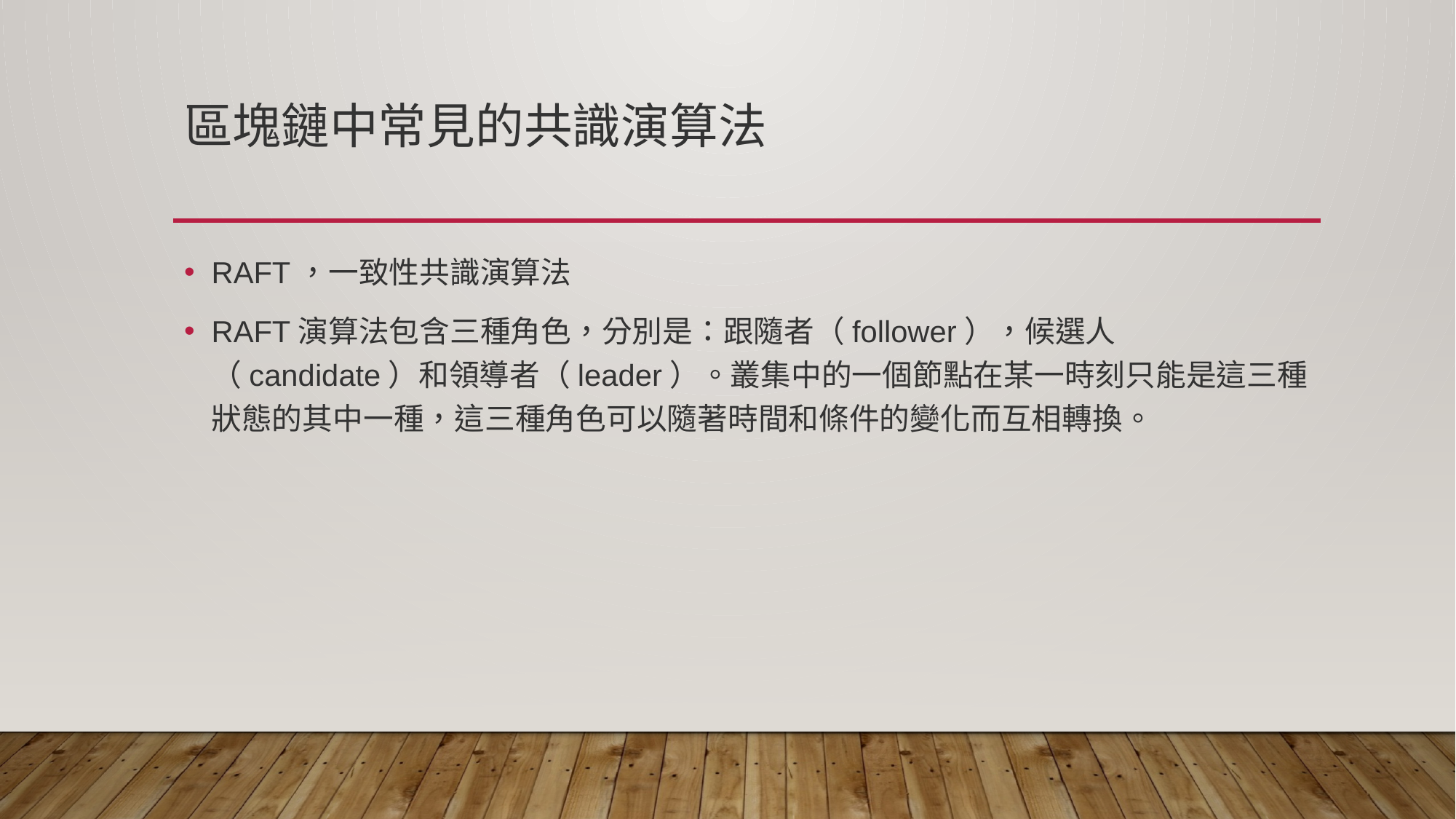

# 區塊鏈中常見的共識演算法
RAFT，一致性共識演算法
RAFT演算法包含三種角色，分別是：跟隨者（follower），候選人（candidate）和領導者（leader）。叢集中的一個節點在某一時刻只能是這三種狀態的其中一種，這三種角色可以隨著時間和條件的變化而互相轉換。